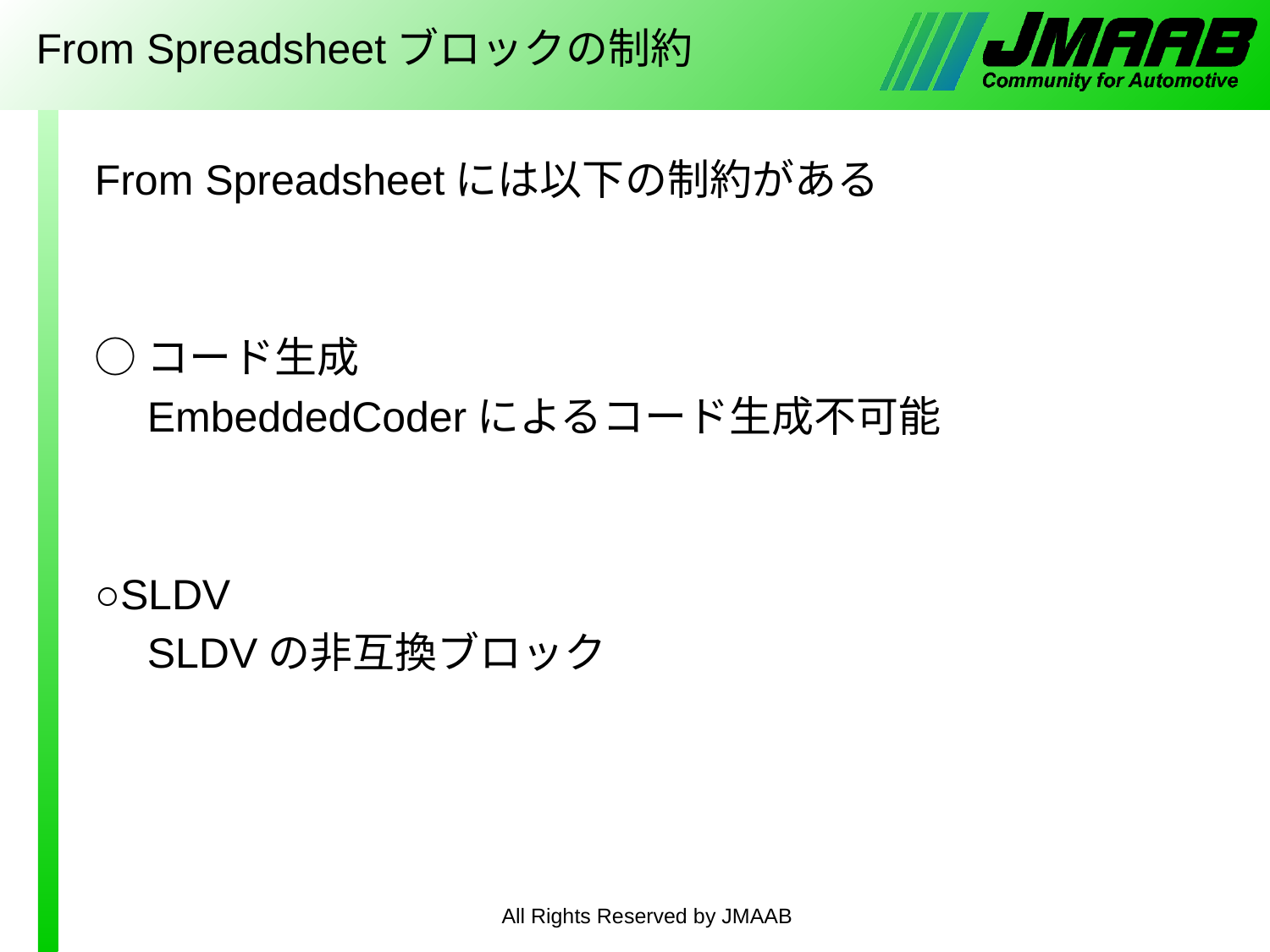

# From Spreadsheetブロックの制約
From Spreadsheetには以下の制約がある

○コード生成
　EmbeddedCoderによるコード生成不可能

○SLDV
　SLDVの非互換ブロック